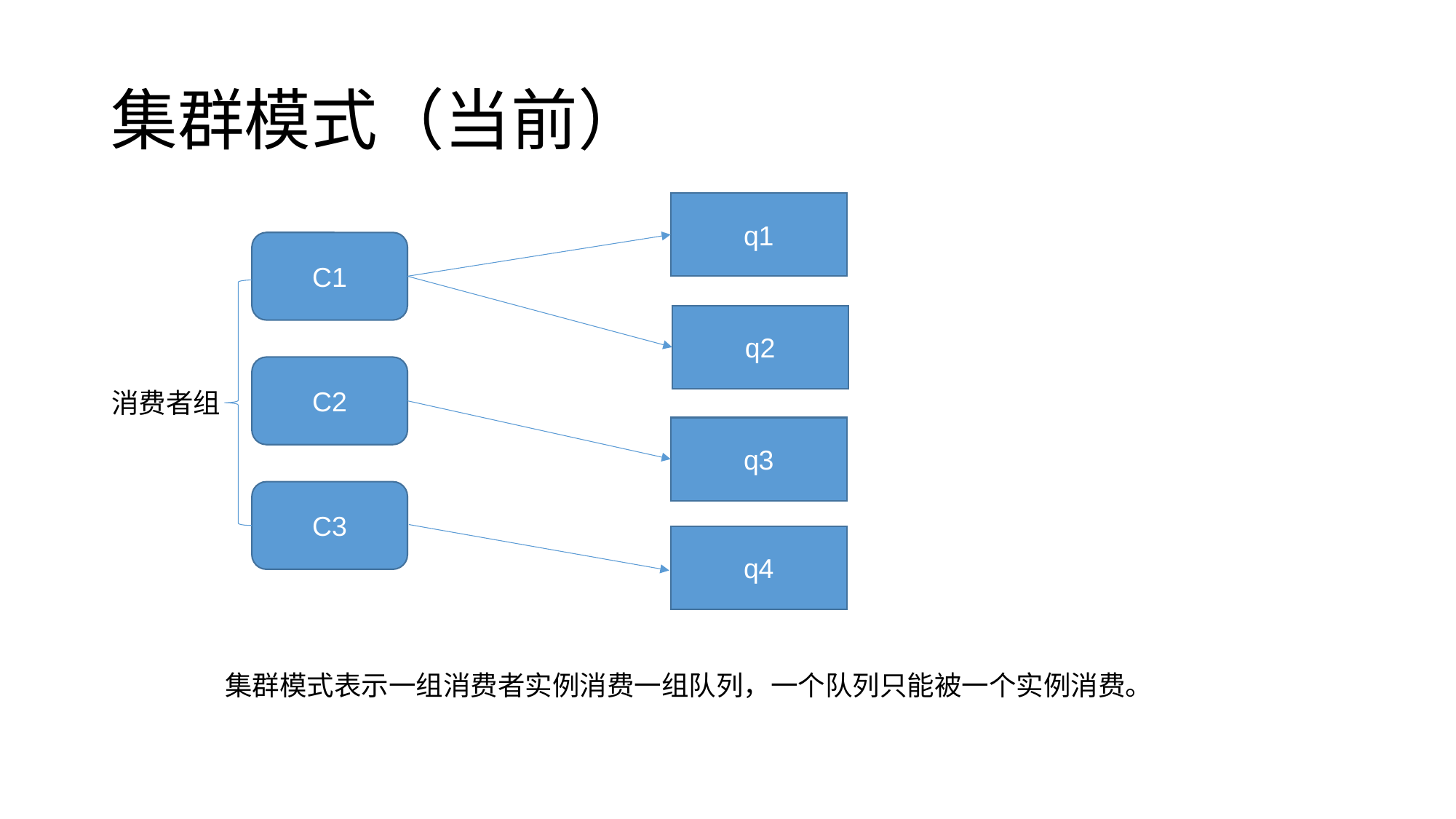

# 集群模式（当前）
q1
C1

q2
C2
消费者组
q3
C3
q4
集群模式表示一组消费者实例消费一组队列，一个队列只能被一个实例消费。